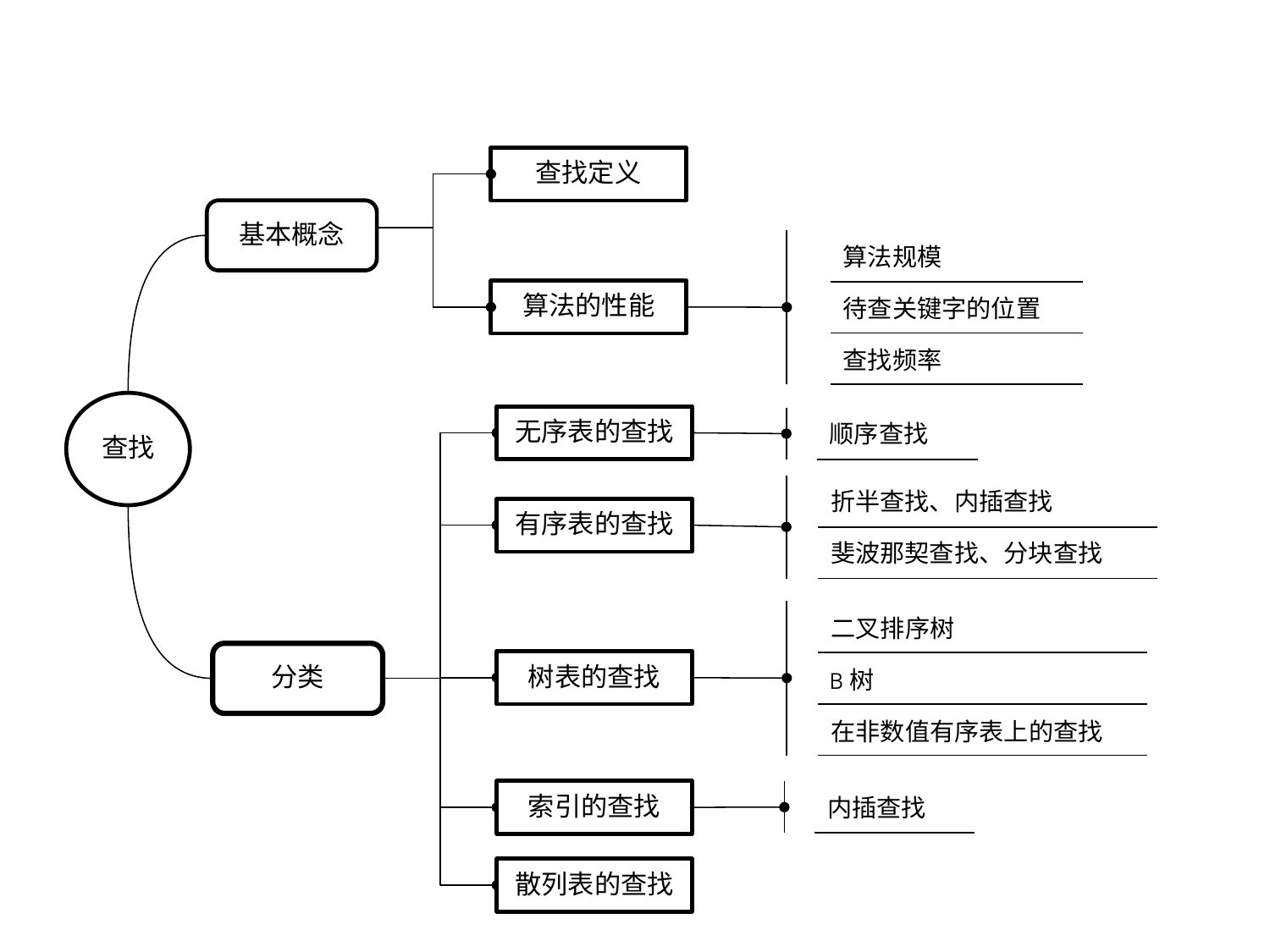

查找定义
基本概念
|  | 算法规模 |
| --- | --- |
|  | 待查关键字的位置 |
|  | 查找频率 |
算法的性能
查找
无序表的查找
|  | 顺序查找 |
| --- | --- |
|  | 折半查找、内插查找 |
| --- | --- |
|  | 斐波那契查找、分块查找 |
有序表的查找
|  | 二叉排序树 |
| --- | --- |
|  | B树 |
|  | 在非数值有序表上的查找 |
分类
树表的查找
索引的查找
|  | 内插查找 |
| --- | --- |
散列表的查找